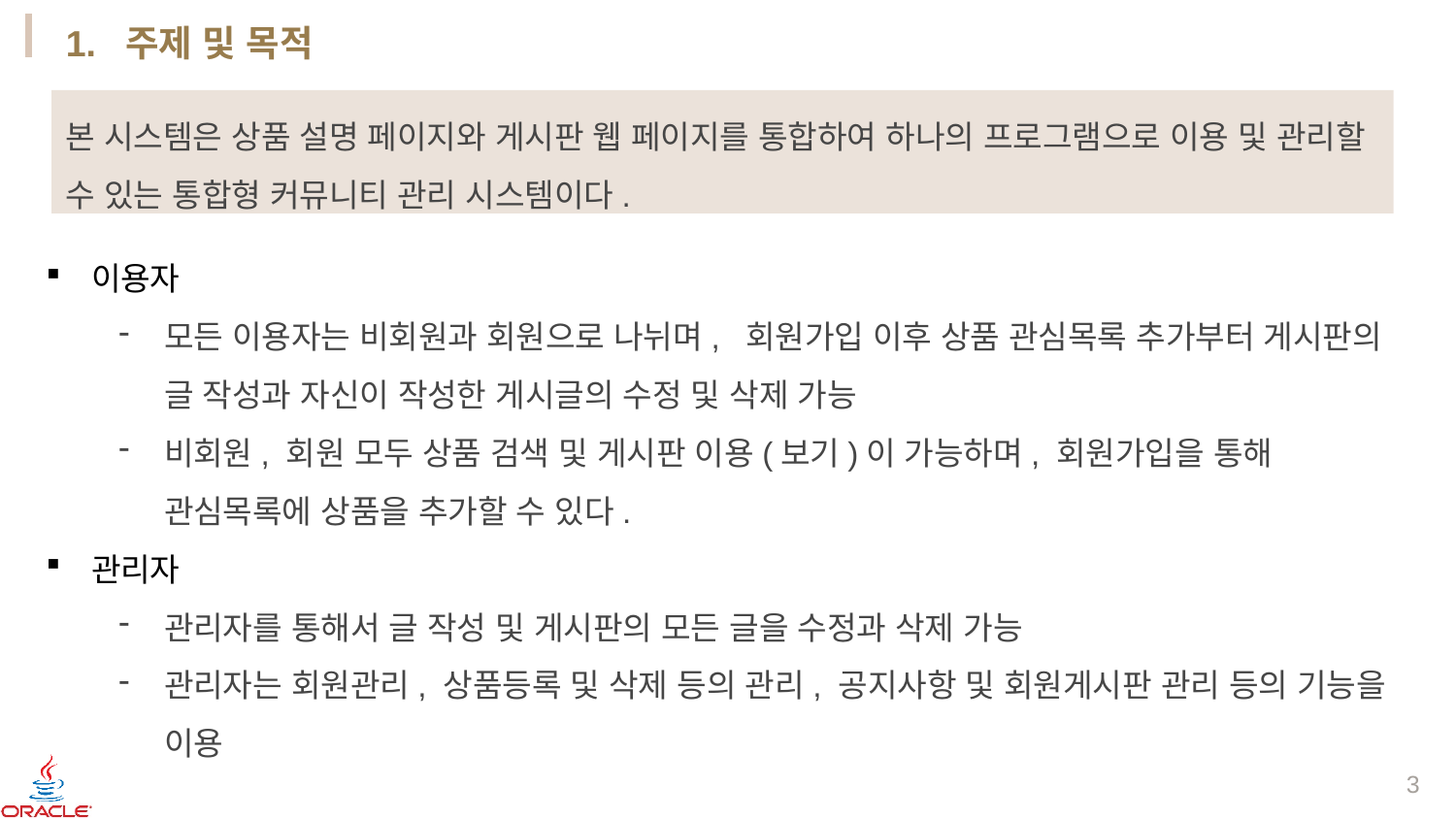

1.  주제 및 목적
본 시스템은 상품 설명 페이지와 게시판 웹 페이지를 통합하여 하나의 프로그램으로 이용 및 관리할 수 있는 통합형 커뮤니티 관리 시스템이다.
이용자
모든 이용자는 비회원과 회원으로 나뉘며,  회원가입 이후 상품 관심목록 추가부터 게시판의 글 작성과 자신이 작성한 게시글의 수정 및 삭제 가능
비회원, 회원 모두 상품 검색 및 게시판 이용(보기)이 가능하며, 회원가입을 통해 관심목록에 상품을 추가할 수 있다.
관리자
관리자를 통해서 글 작성 및 게시판의 모든 글을 수정과 삭제 가능
관리자는 회원관리, 상품등록 및 삭제 등의 관리, 공지사항 및 회원게시판 관리 등의 기능을 이용
3